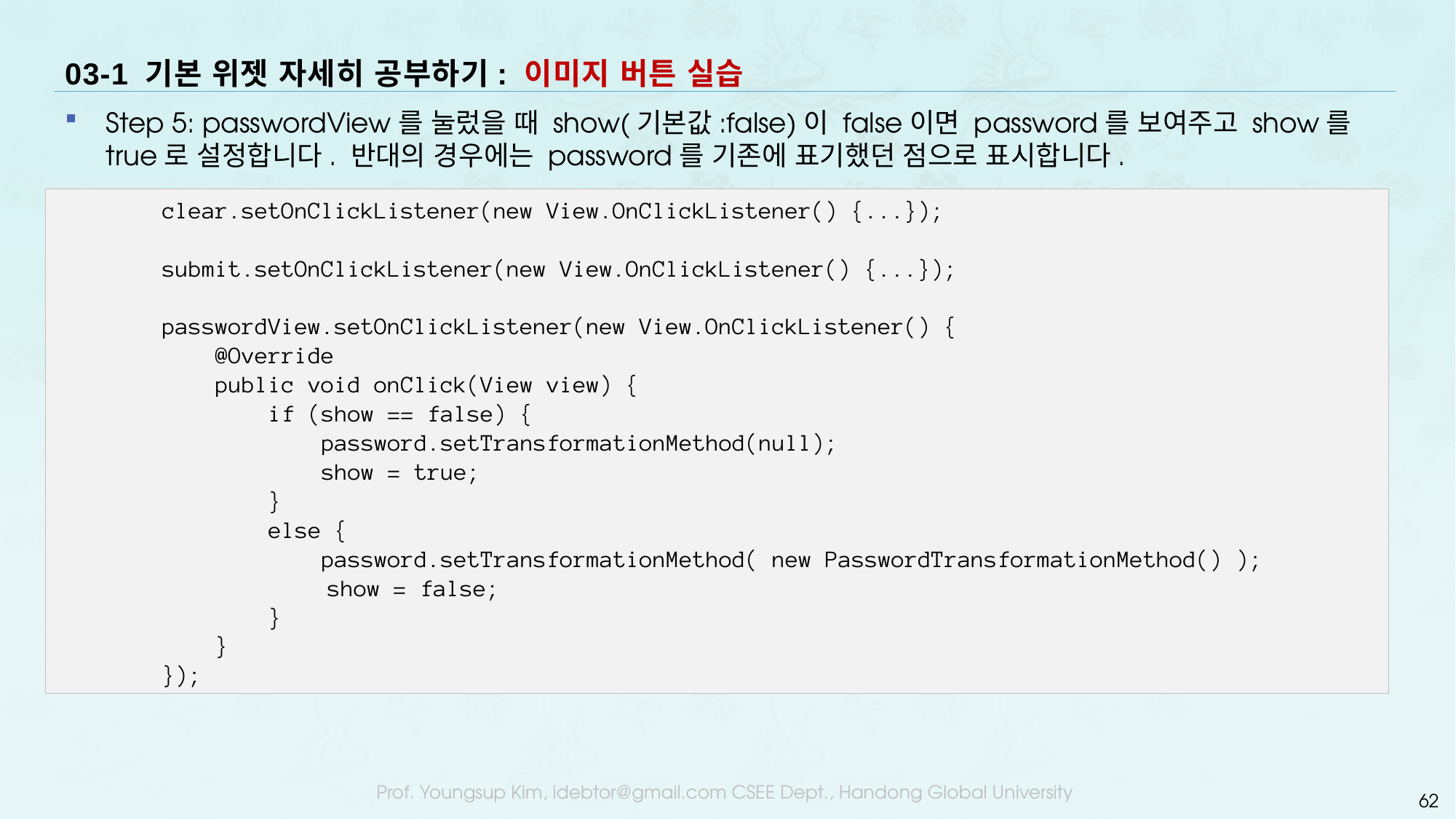

# 03-1 기본 위젯 자세히 공부하기: 이미지 버튼 실습
Step 5: passwordView를 눌렀을 때 show(기본값:false)이 false이면 password를 보여주고 show를 true로 설정합니다. 반대의 경우에는 password를 기존에 표기했던 점으로 표시합니다.

        clear.setOnClickListener(new View.OnClickListener() {...});

        submit.setOnClickListener(new View.OnClickListener() {...});

        passwordView.setOnClickListener(new View.OnClickListener() {
            @Override
            public void onClick(View view) {
                if (show == false) {
                    password.setTransformationMethod(null);
                    show = true;
                }
                else {
                    password.setTransformationMethod( new PasswordTransformationMethod() );
		    show = false;
                }
            }
        });
62